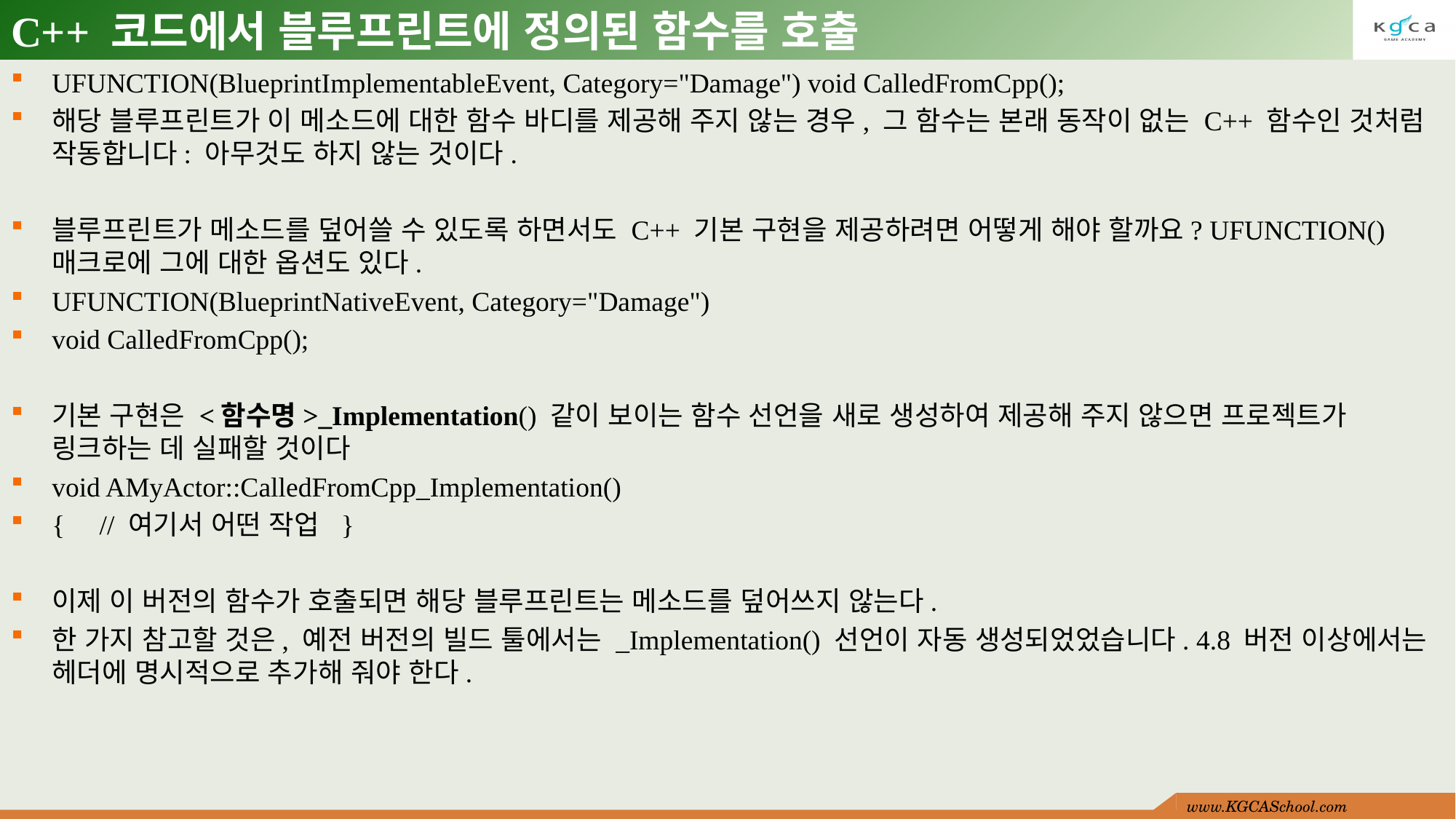

# C++ 코드에서 블루프린트에 정의된 함수를 호출
UFUNCTION(BlueprintImplementableEvent, Category="Damage") void CalledFromCpp();
해당 블루프린트가 이 메소드에 대한 함수 바디를 제공해 주지 않는 경우, 그 함수는 본래 동작이 없는 C++ 함수인 것처럼 작동합니다: 아무것도 하지 않는 것이다.

블루프린트가 메소드를 덮어쓸 수 있도록 하면서도 C++ 기본 구현을 제공하려면 어떻게 해야 할까요? UFUNCTION() 매크로에 그에 대한 옵션도 있다.
UFUNCTION(BlueprintNativeEvent, Category="Damage")
void CalledFromCpp();

기본 구현은 <함수명>_Implementation() 같이 보이는 함수 선언을 새로 생성하여 제공해 주지 않으면 프로젝트가 링크하는 데 실패할 것이다
void AMyActor::CalledFromCpp_Implementation()
{     // 여기서 어떤 작업  }

이제 이 버전의 함수가 호출되면 해당 블루프린트는 메소드를 덮어쓰지 않는다.
한 가지 참고할 것은, 예전 버전의 빌드 툴에서는 _Implementation() 선언이 자동 생성되었었습니다. 4.8 버전 이상에서는 헤더에 명시적으로 추가해 줘야 한다.